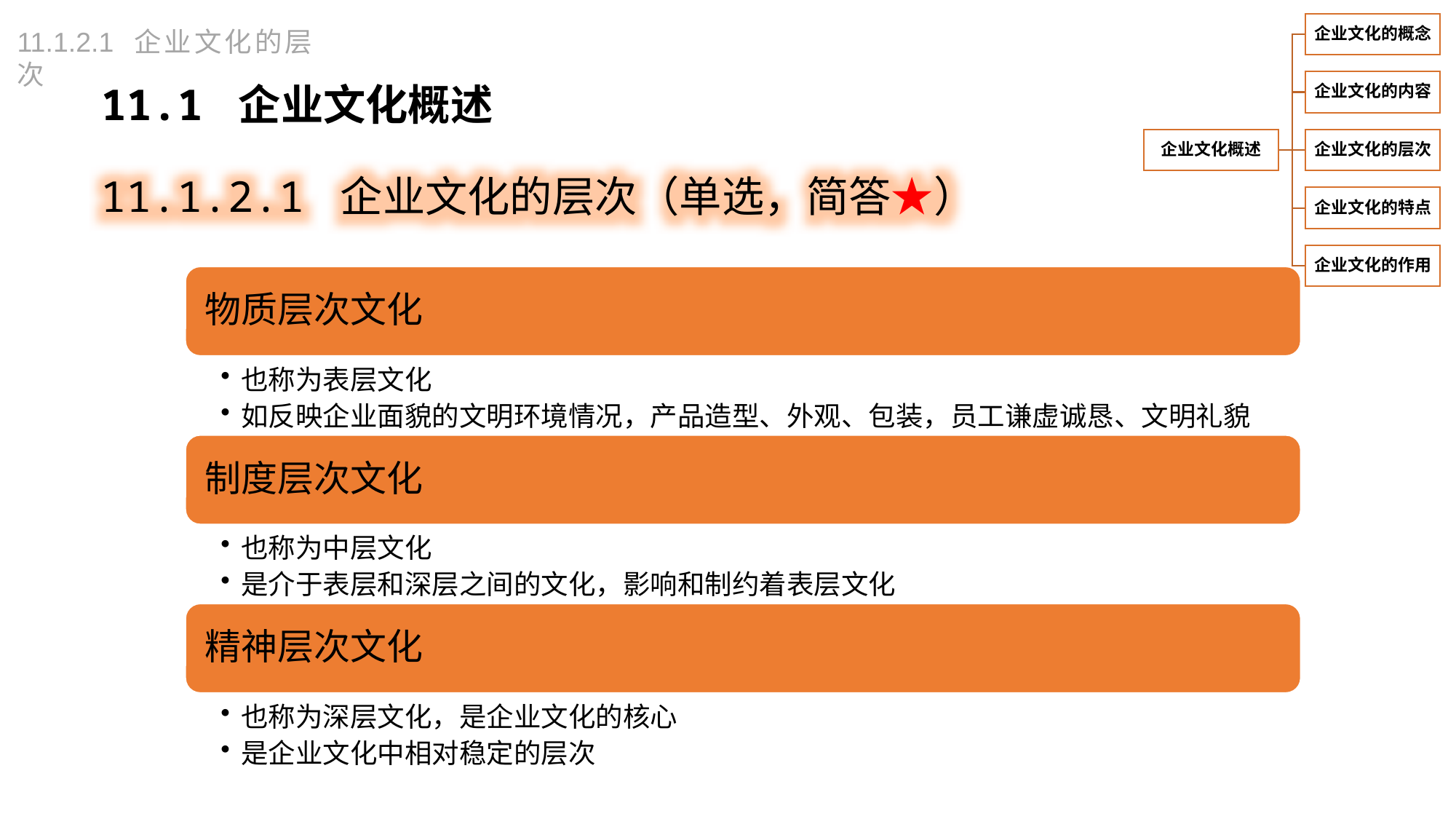

企业文化概述
企业文化的概念
企业文化的内容
企业文化的层次
企业文化的特点
企业文化的作用
11.1.2.1 企业文化的层次
11.1 企业文化概述
11.1.2.1 企业文化的层次（单选，简答★）
物质层次文化
也称为表层文化
如反映企业面貌的文明环境情况，产品造型、外观、包装，员工谦虚诚恳、文明礼貌
制度层次文化
也称为中层文化
是介于表层和深层之间的文化，影响和制约着表层文化
精神层次文化
也称为深层文化，是企业文化的核心
是企业文化中相对稳定的层次